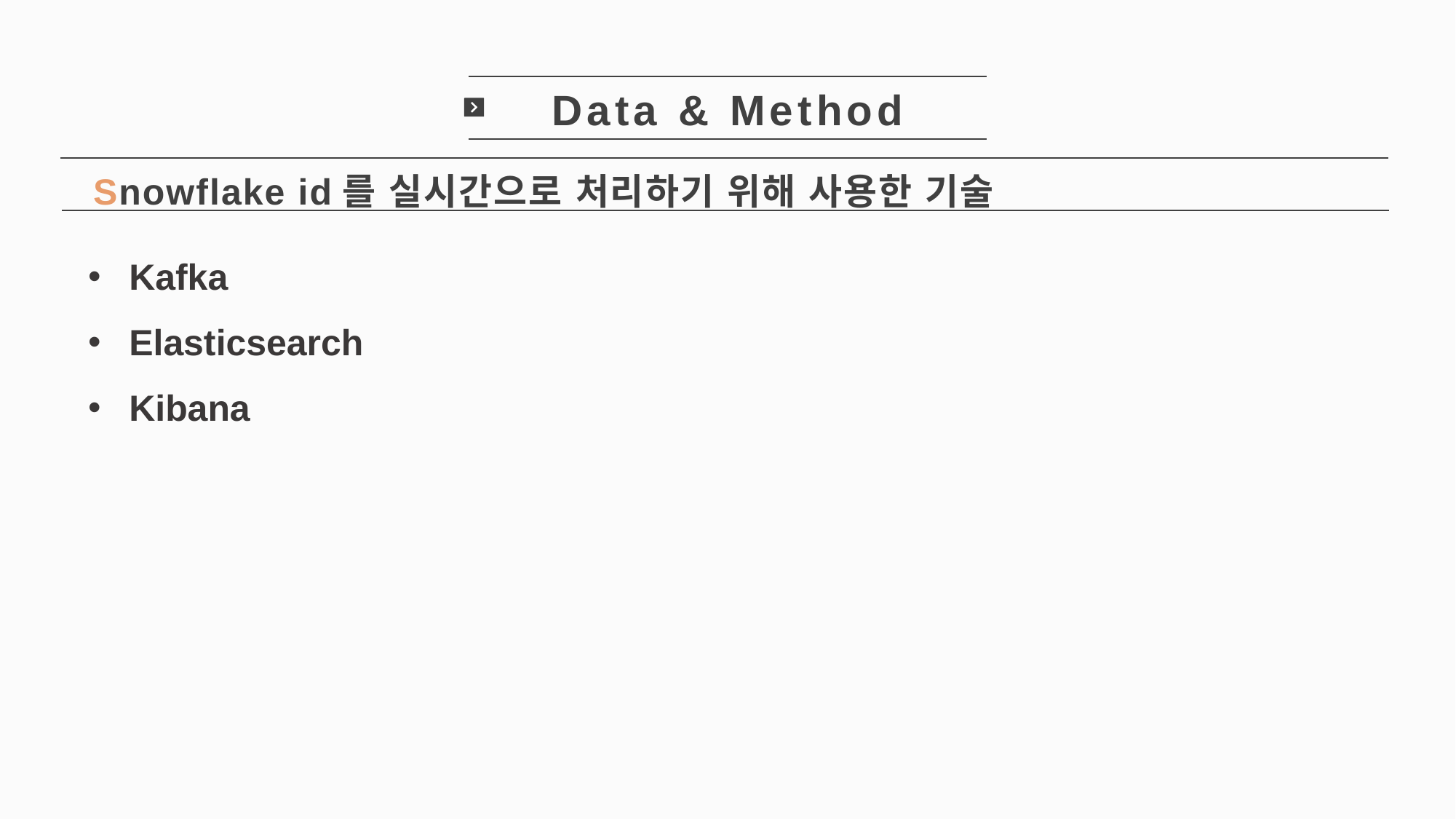

Data & Method

Snowflake id를 실시간으로 처리하기 위해 사용한 기술
Kafka
Elasticsearch
Kibana